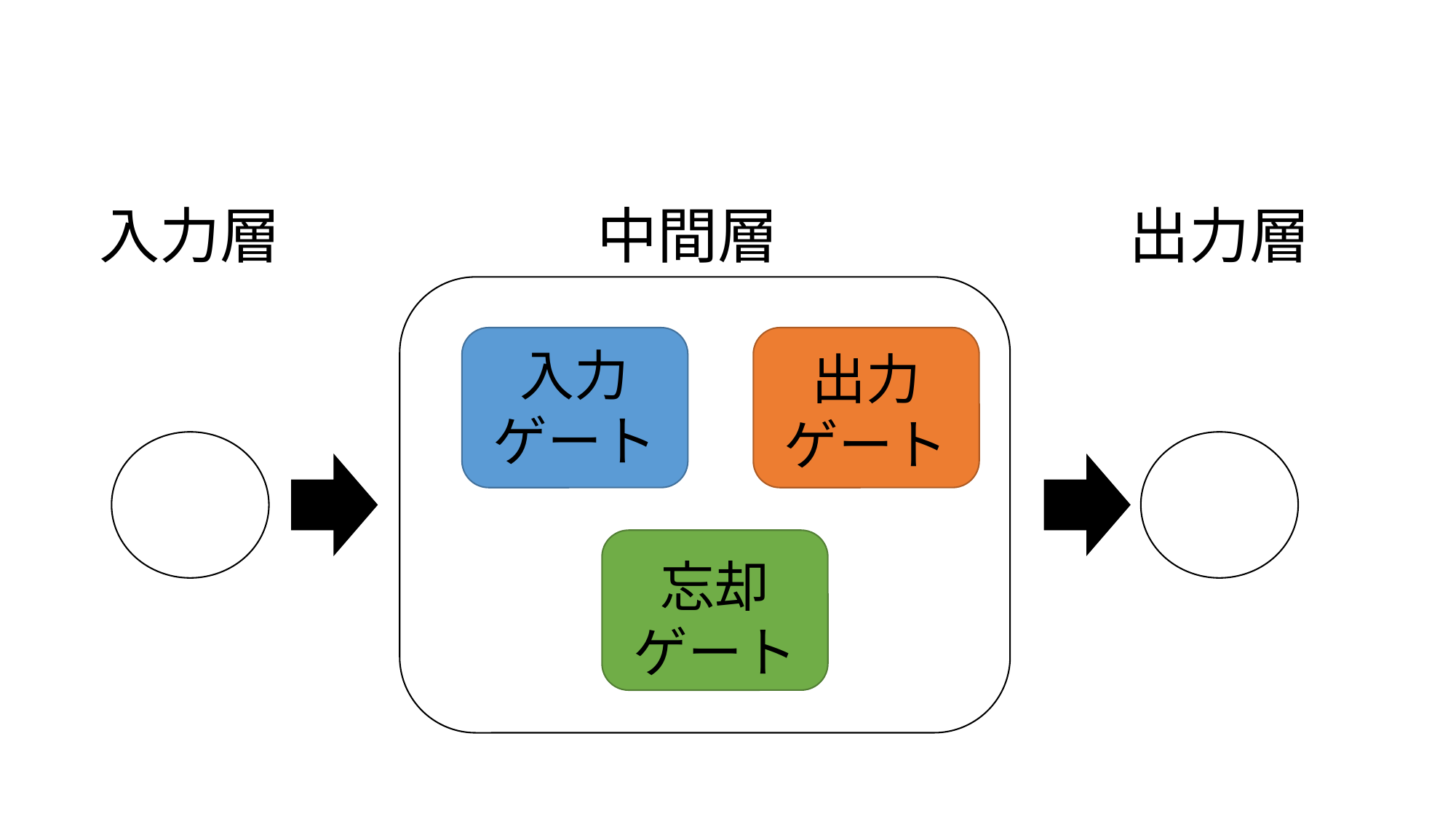

入力層
中間層
出力層

入力
ゲート
出力
ゲート

忘却
ゲート